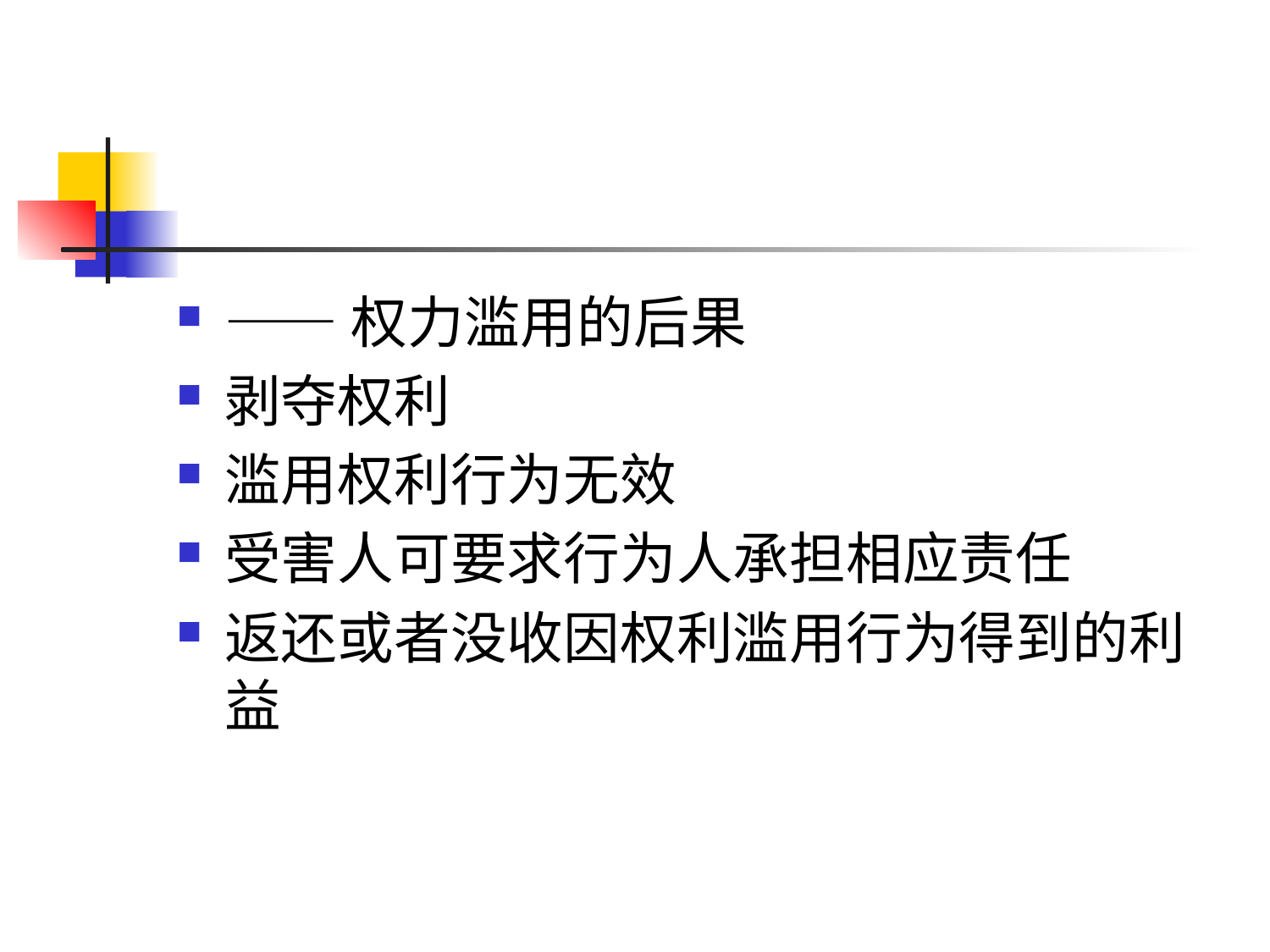

#
——权力滥用的后果
剥夺权利
滥用权利行为无效
受害人可要求行为人承担相应责任
返还或者没收因权利滥用行为得到的利益